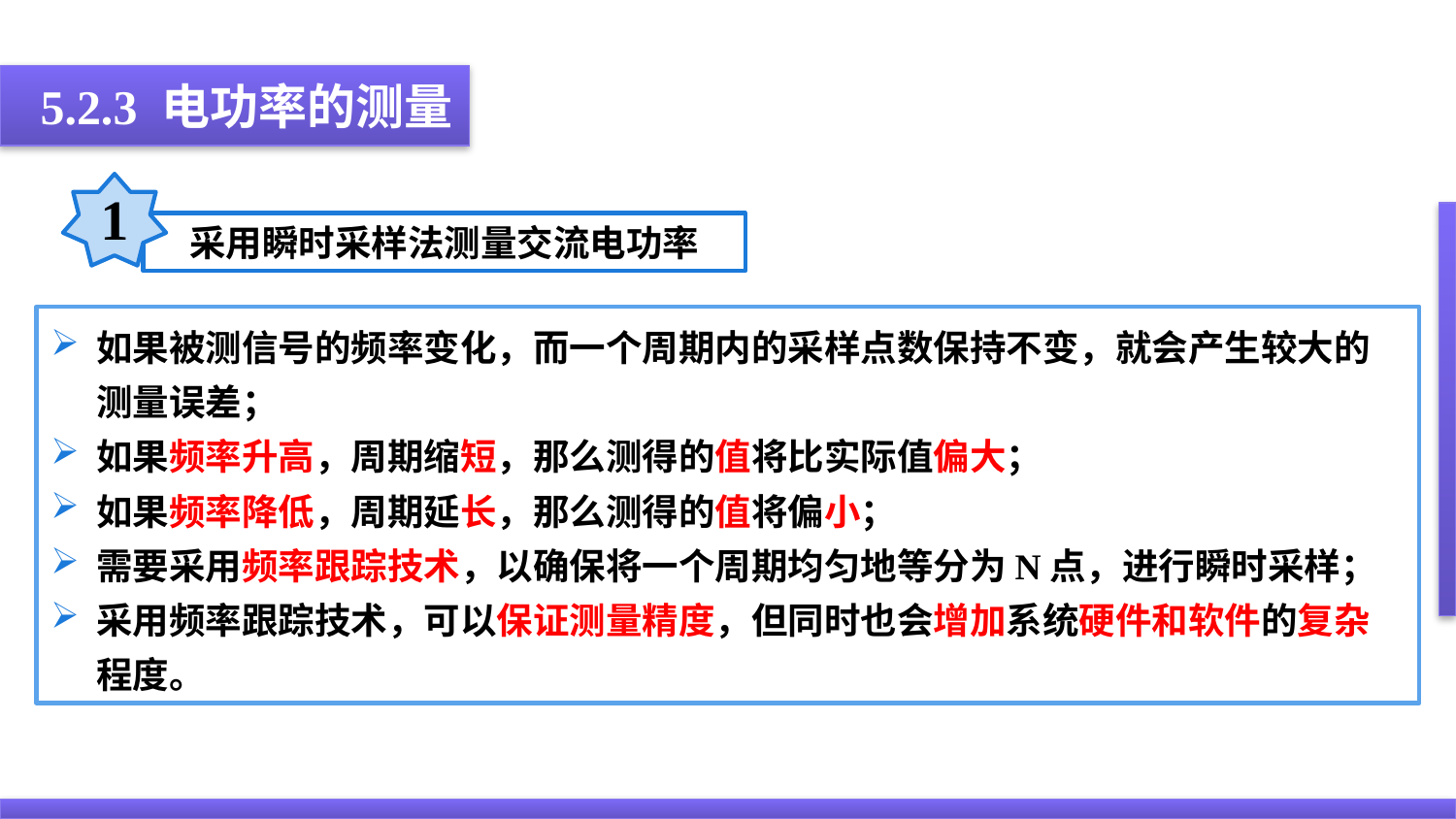

5.2.3 电功率的测量
1
采用瞬时采样法测量交流电功率
如果被测信号的频率变化，而一个周期内的采样点数保持不变，就会产生较大的测量误差；
如果频率升高，周期缩短，那么测得的值将比实际值偏大；
如果频率降低，周期延长，那么测得的值将偏小；
需要采用频率跟踪技术，以确保将一个周期均匀地等分为N点，进行瞬时采样；
采用频率跟踪技术，可以保证测量精度，但同时也会增加系统硬件和软件的复杂程度。